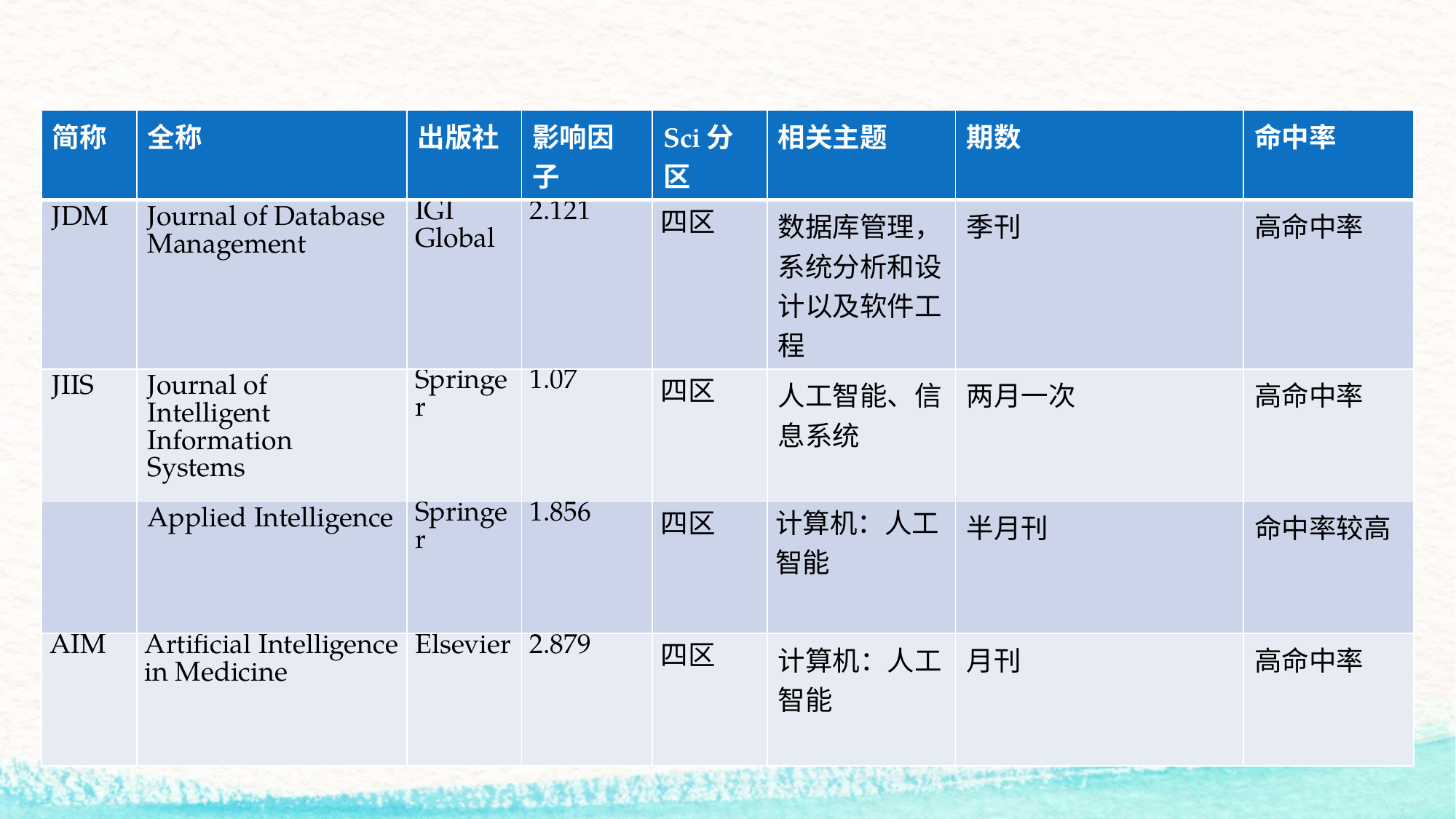

| 简称 | 全称 | 出版社 | 影响因子 | Sci分区 | 相关主题 | 期数 | 命中率 |
| --- | --- | --- | --- | --- | --- | --- | --- |
| JDM | Journal of Database Management | IGI Global | 2.121 | 四区 | 数据库管理，系统分析和设计以及软件工程 | 季刊 | 高命中率 |
| JIIS | Journal of Intelligent Information Systems | Springer | 1.07 | 四区 | 人工智能、信息系统 | 两月一次 | 高命中率 |
|  | Applied Intelligence | Springer | 1.856 | 四区 | 计算机：人工智能 | 半月刊 | 命中率较高 |
| AIM | Artificial Intelligence in Medicine | Elsevier | 2.879 | 四区 | 计算机：人工智能 | 月刊 | 高命中率 |